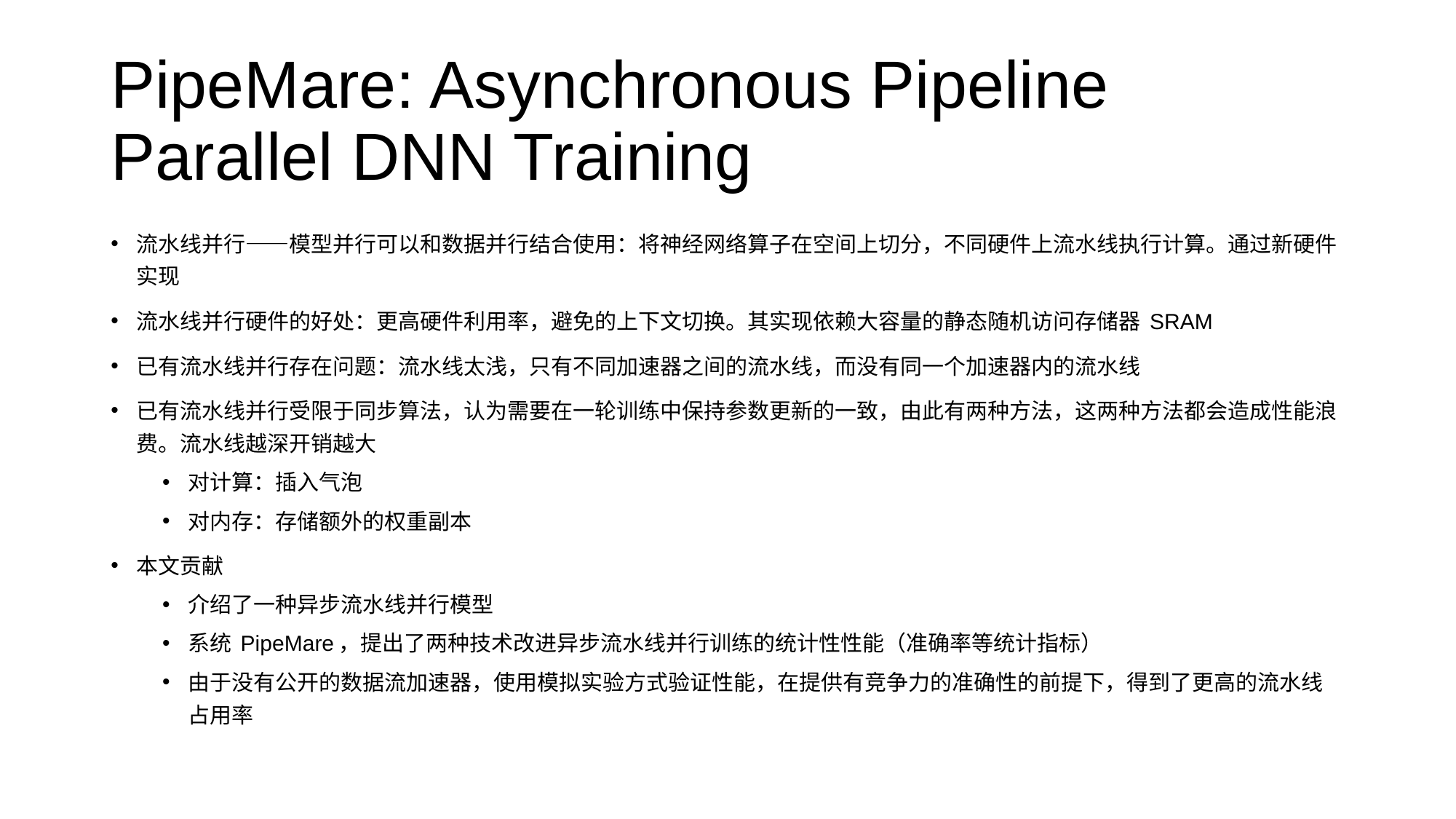

# PipeMare: Asynchronous Pipeline Parallel DNN Training
流水线并行——模型并行可以和数据并行结合使用：将神经网络算子在空间上切分，不同硬件上流水线执行计算。通过新硬件实现
流水线并行硬件的好处：更高硬件利用率，避免的上下文切换。其实现依赖大容量的静态随机访问存储器 SRAM
已有流水线并行存在问题：流水线太浅，只有不同加速器之间的流水线，而没有同一个加速器内的流水线
已有流水线并行受限于同步算法，认为需要在一轮训练中保持参数更新的一致，由此有两种方法，这两种方法都会造成性能浪费。流水线越深开销越大
对计算：插入气泡
对内存：存储额外的权重副本
本文贡献
介绍了一种异步流水线并行模型
系统 PipeMare，提出了两种技术改进异步流水线并行训练的统计性性能（准确率等统计指标）
由于没有公开的数据流加速器，使用模拟实验方式验证性能，在提供有竞争力的准确性的前提下，得到了更高的流水线占用率